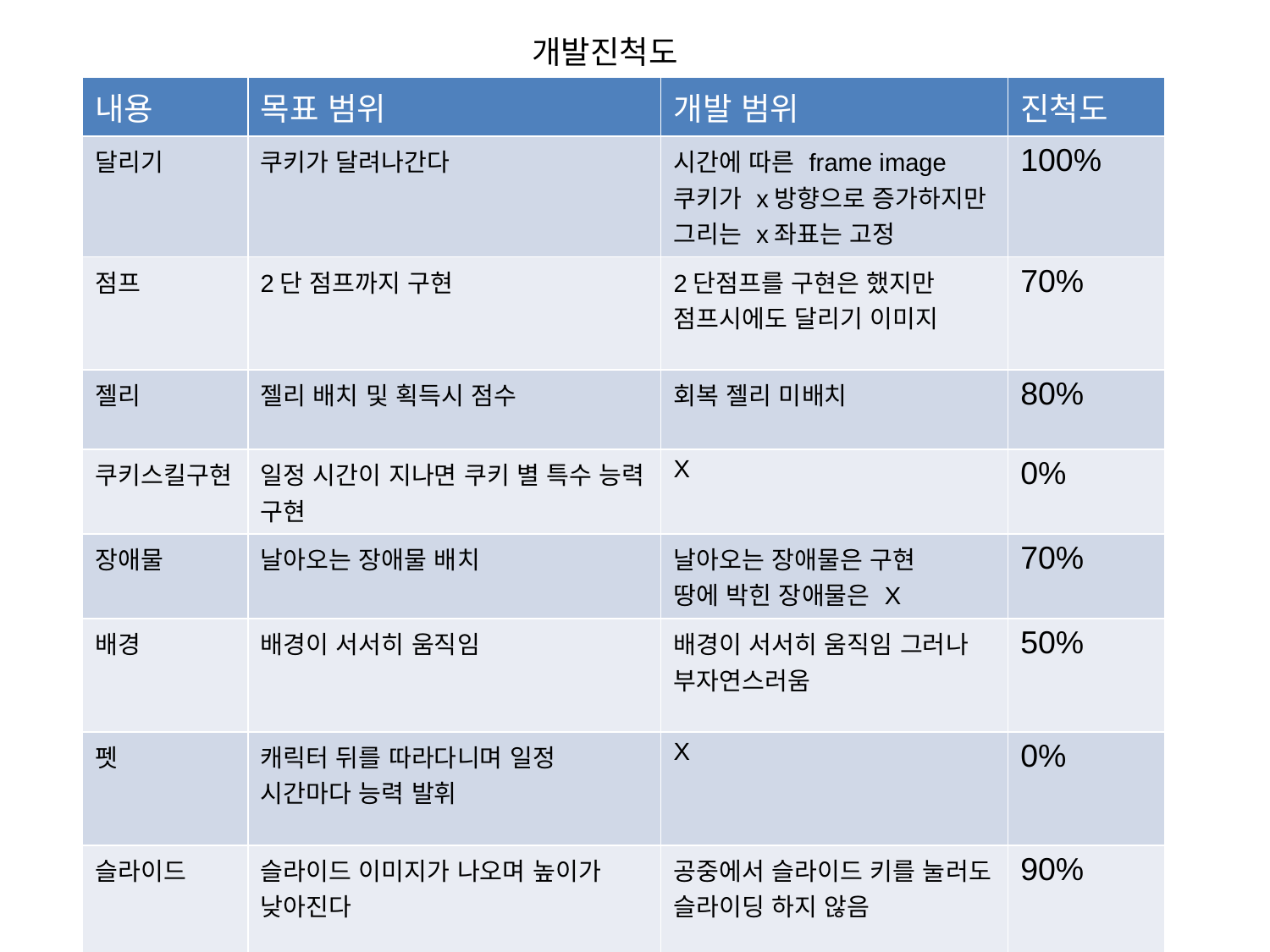

개발진척도
# 개발 진척도
| 내용 | 목표 범위 | 개발 범위 | 진척도 |
| --- | --- | --- | --- |
| 달리기 | 쿠키가 달려나간다 | 시간에 따른 frame image 쿠키가 x방향으로 증가하지만 그리는 x좌표는 고정 | 100% |
| 점프 | 2단 점프까지 구현 | 2단점프를 구현은 했지만 점프시에도 달리기 이미지 | 70% |
| 젤리 | 젤리 배치 및 획득시 점수 | 회복 젤리 미배치 | 80% |
| 쿠키스킬구현 | 일정 시간이 지나면 쿠키 별 특수 능력 구현 | X | 0% |
| 장애물 | 날아오는 장애물 배치 | 날아오는 장애물은 구현 땅에 박힌 장애물은 X | 70% |
| 배경 | 배경이 서서히 움직임 | 배경이 서서히 움직임 그러나 부자연스러움 | 50% |
| 펫 | 캐릭터 뒤를 따라다니며 일정 시간마다 능력 발휘 | X | 0% |
| 슬라이드 | 슬라이드 이미지가 나오며 높이가 낮아진다 | 공중에서 슬라이드 키를 눌러도 슬라이딩 하지 않음 | 90% |